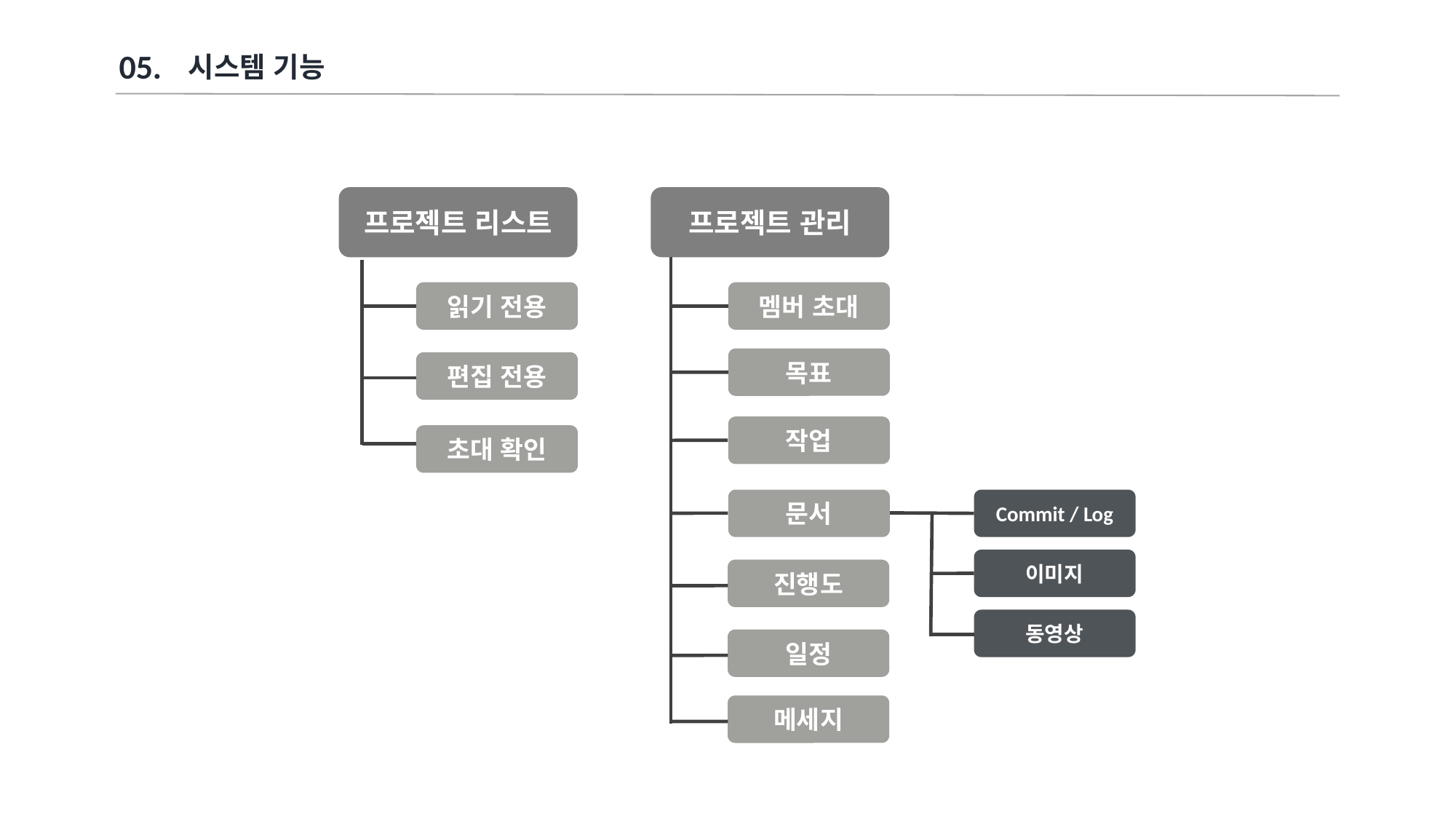

05.
시스템 기능
프로젝트 리스트
프로젝트 관리
읽기 전용
멤버 초대
목표
편집 전용
작업
초대 확인
문서
Commit / Log
이미지
진행도
동영상
일정
메세지